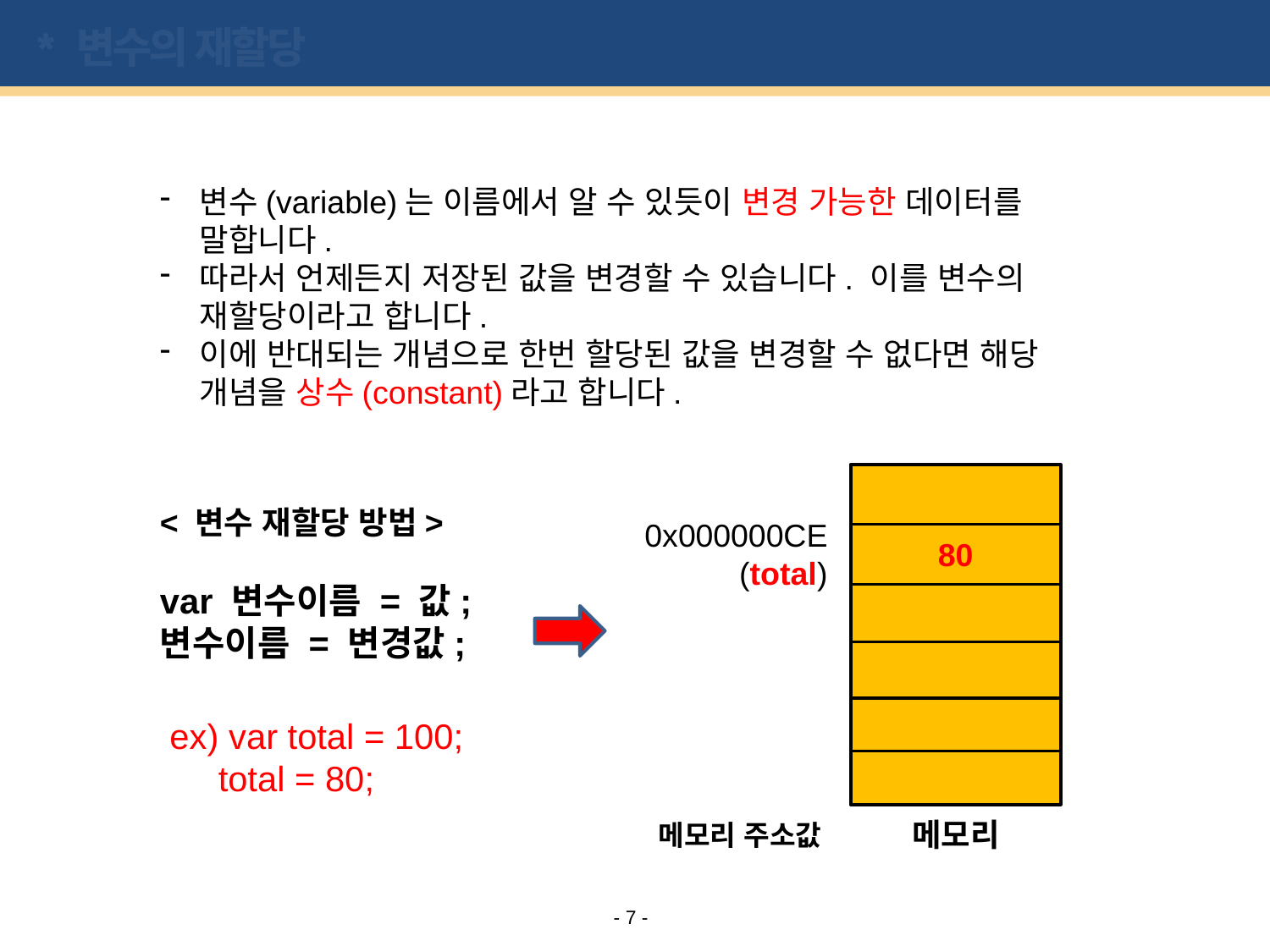

# * 변수의 재할당
변수(variable)는 이름에서 알 수 있듯이 변경 가능한 데이터를 말합니다.
따라서 언제든지 저장된 값을 변경할 수 있습니다. 이를 변수의 재할당이라고 합니다.
이에 반대되는 개념으로 한번 할당된 값을 변경할 수 없다면 해당 개념을 상수(constant)라고 합니다.

< 변수 재할당 방법>

var 변수이름 = 값;
변수이름 = 변경값;

 ex) var total = 100;
      total = 80;
0x000000CE
(total)
80

메모리
메모리 주소값